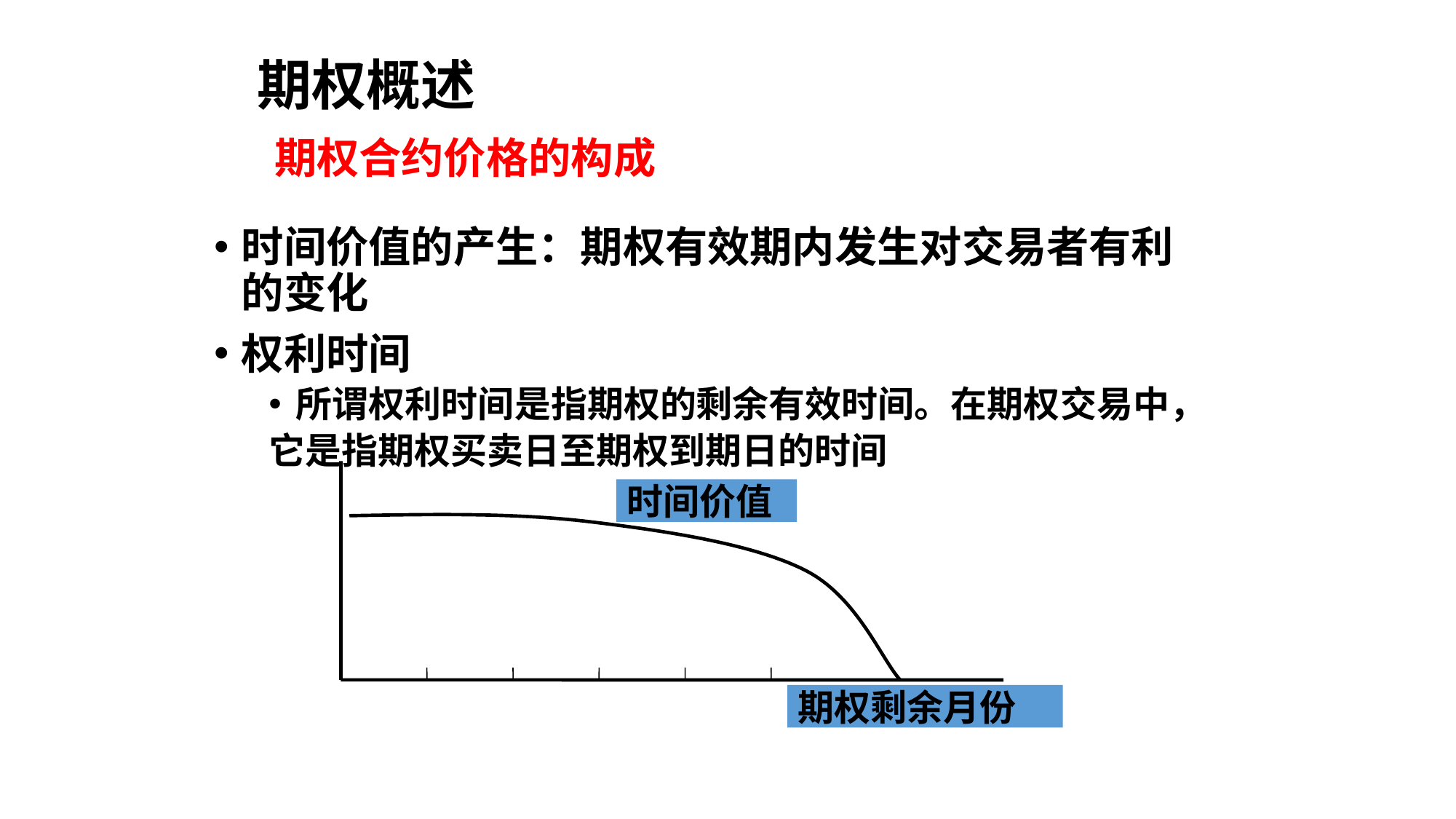

# 期权概述
期权合约价格的构成
时间价值的产生：期权有效期内发生对交易者有利的变化
权利时间
所谓权利时间是指期权的剩余有效时间。在期权交易中，
它是指期权买卖日至期权到期日的时间

时间价值
期权剩余月份